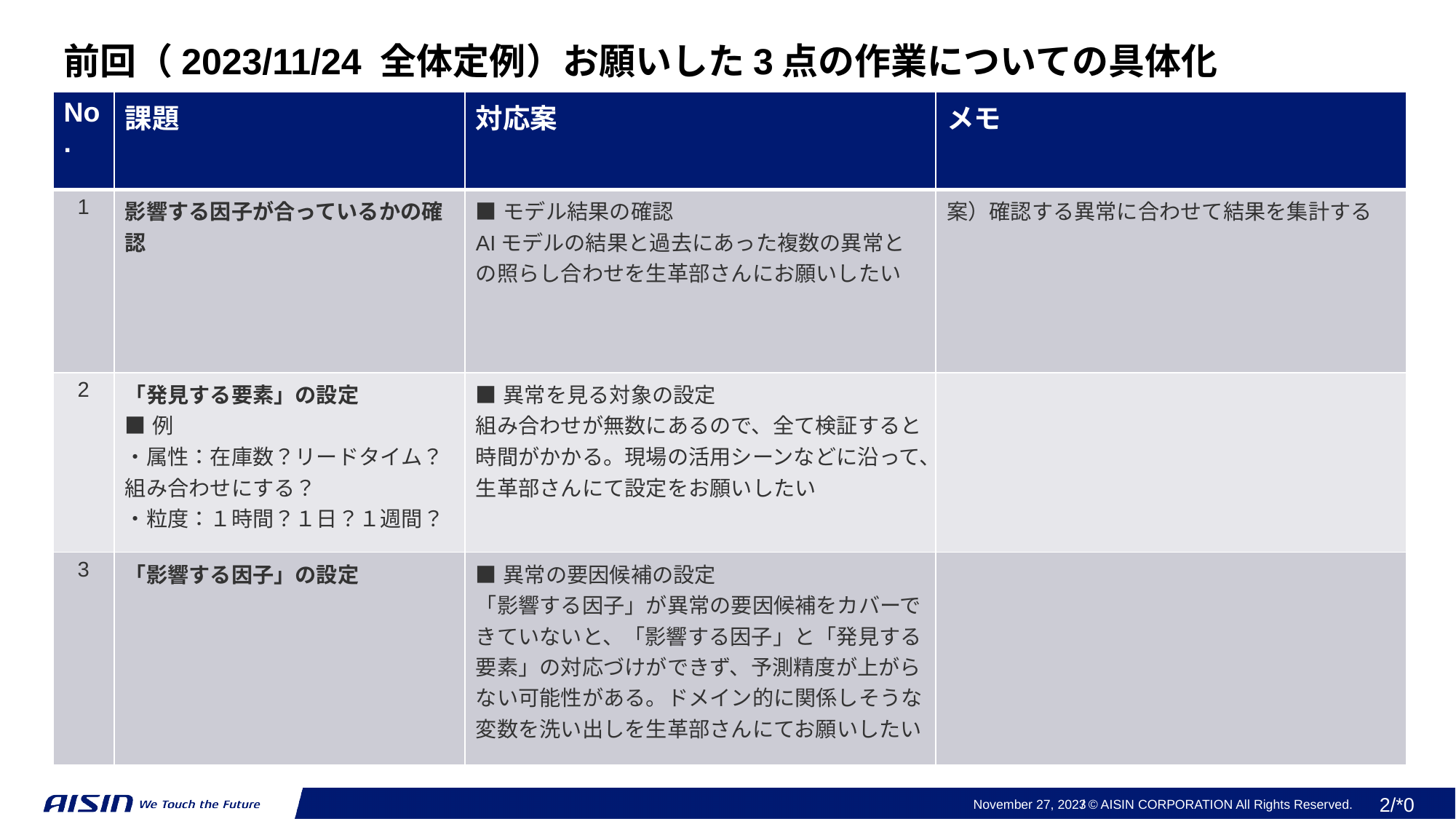

前回（2023/11/24 全体定例）お願いした3点の作業についての具体化

| No. | 課題 | 対応案 | メモ |
| --- | --- | --- | --- |
| 1 | 影響する因子が合っているかの確認 | ■モデル結果の確認 AIモデルの結果と過去にあった複数の異常との照らし合わせを生革部さんにお願いしたい | 案）確認する異常に合わせて結果を集計する |
| 2 | 「発見する要素」の設定 ■例 ・属性：在庫数？リードタイム？組み合わせにする？ ・粒度：１時間？１日？１週間？ | ■異常を見る対象の設定 組み合わせが無数にあるので、全て検証すると時間がかかる。現場の活用シーンなどに沿って、生革部さんにて設定をお願いしたい |  |
| 3 | 「影響する因子」の設定 | ■異常の要因候補の設定 「影響する因子」が異常の要因候補をカバーできていないと、「影響する因子」と「発見する要素」の対応づけができず、予測精度が上がらない可能性がある。ドメイン的に関係しそうな変数を洗い出しを生革部さんにてお願いしたい |  |
November 27, 2023